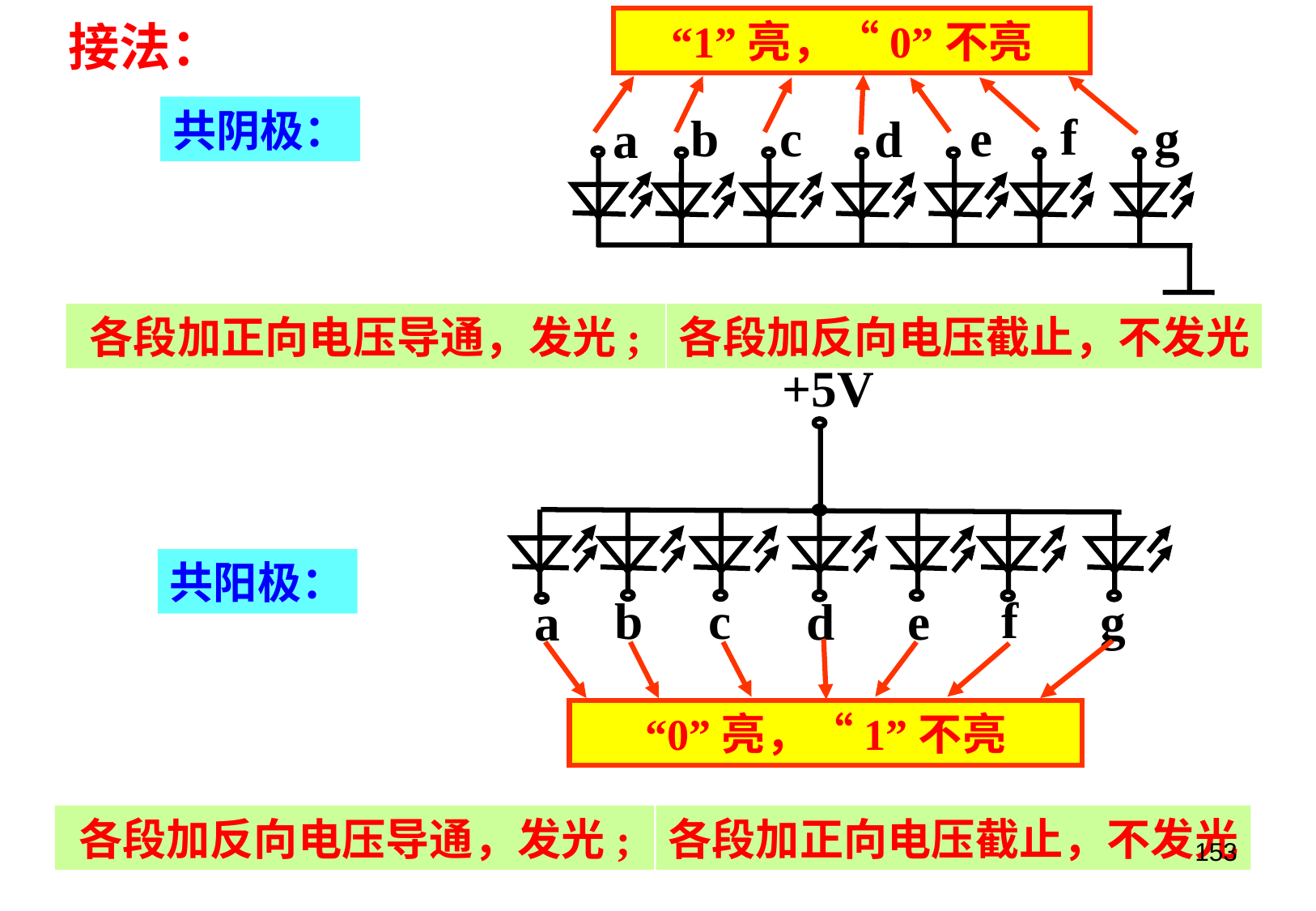

“1”亮，“0”不亮
接法：

共阴极：
f
c
g
b
e
d
a

各段加正向电压导通，发光;
各段加反向电压截止，不发光
+5V

f
c
b
e
g
d
a

共阳极：

“0”亮，“1”不亮
各段加反向电压导通，发光;
各段加正向电压截止，不发光
153